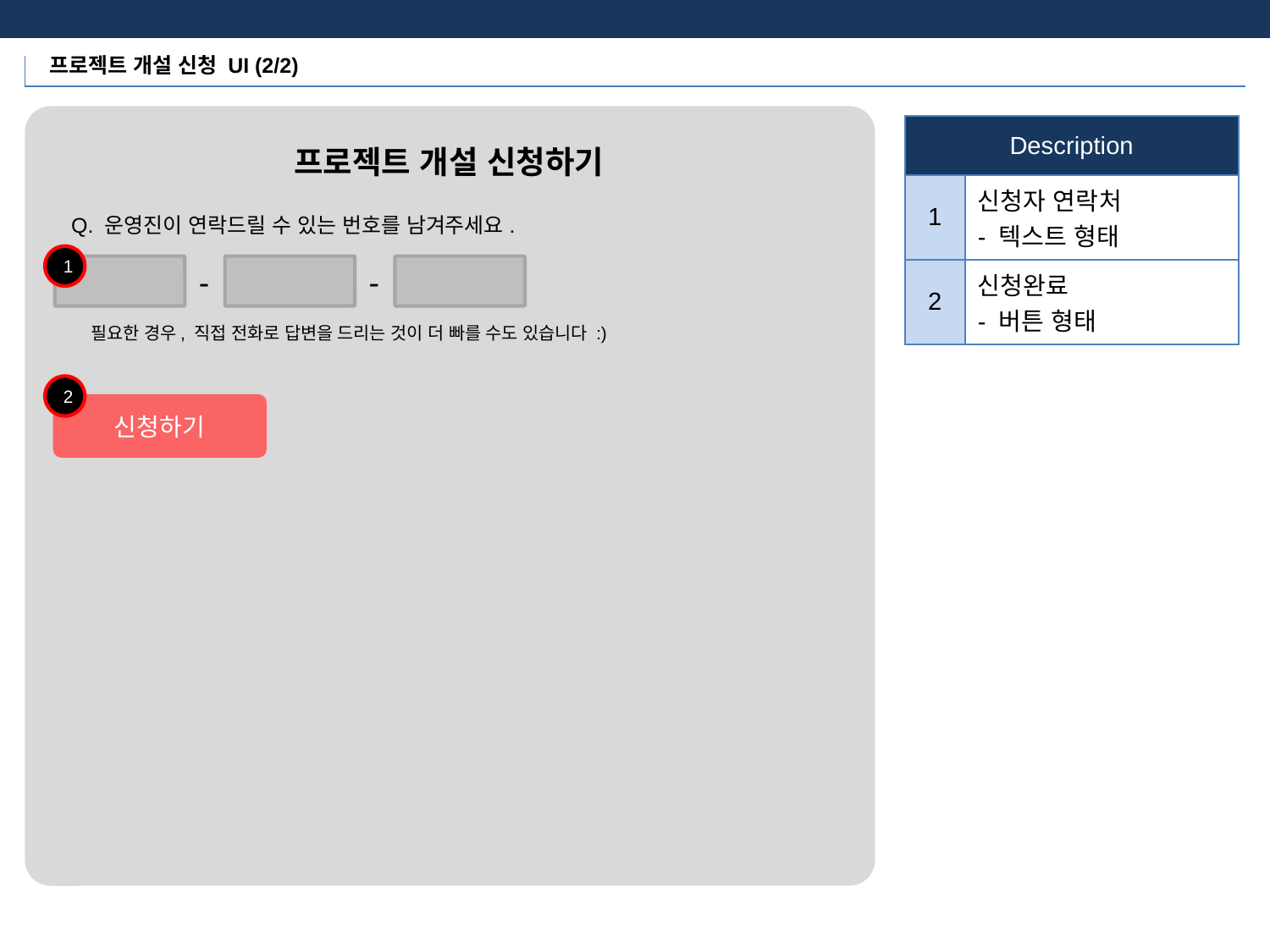

프로젝트 개설 신청 UI (2/2)

| Description |  |
| --- | --- |
| 1 | 신청자 연락처 - 텍스트 형태 |
| 2 | 신청완료 - 버튼 형태 |
프로젝트 개설 신청하기
Q. 운영진이 연락드릴 수 있는 번호를 남겨주세요.
1

-

-

필요한 경우, 직접 전화로 답변을 드리는 것이 더 빠를 수도 있습니다 :)
2
신청하기